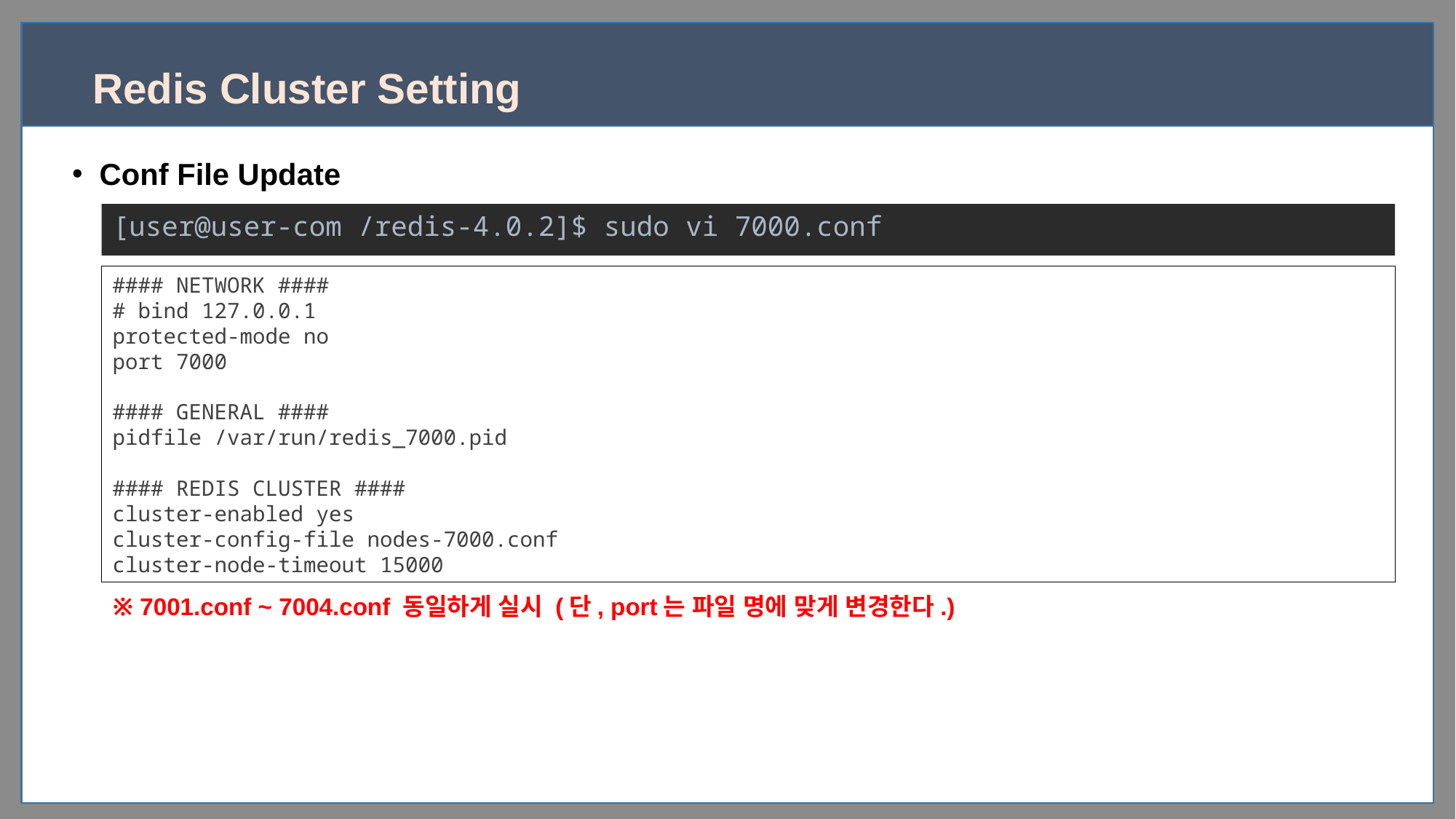

# Redis Cluster Setting
Conf File Update
[user@user-com /redis-4.0.2]$ sudo vi 7000.conf
#### NETWORK ####
# bind 127.0.0.1
protected-mode no
port 7000

#### GENERAL ####
pidfile /var/run/redis_7000.pid

#### REDIS CLUSTER ####
cluster-enabled yes
cluster-config-file nodes-7000.conf
cluster-node-timeout 15000
※ 7001.conf ~ 7004.conf 동일하게 실시 (단, port는 파일 명에 맞게 변경한다.)